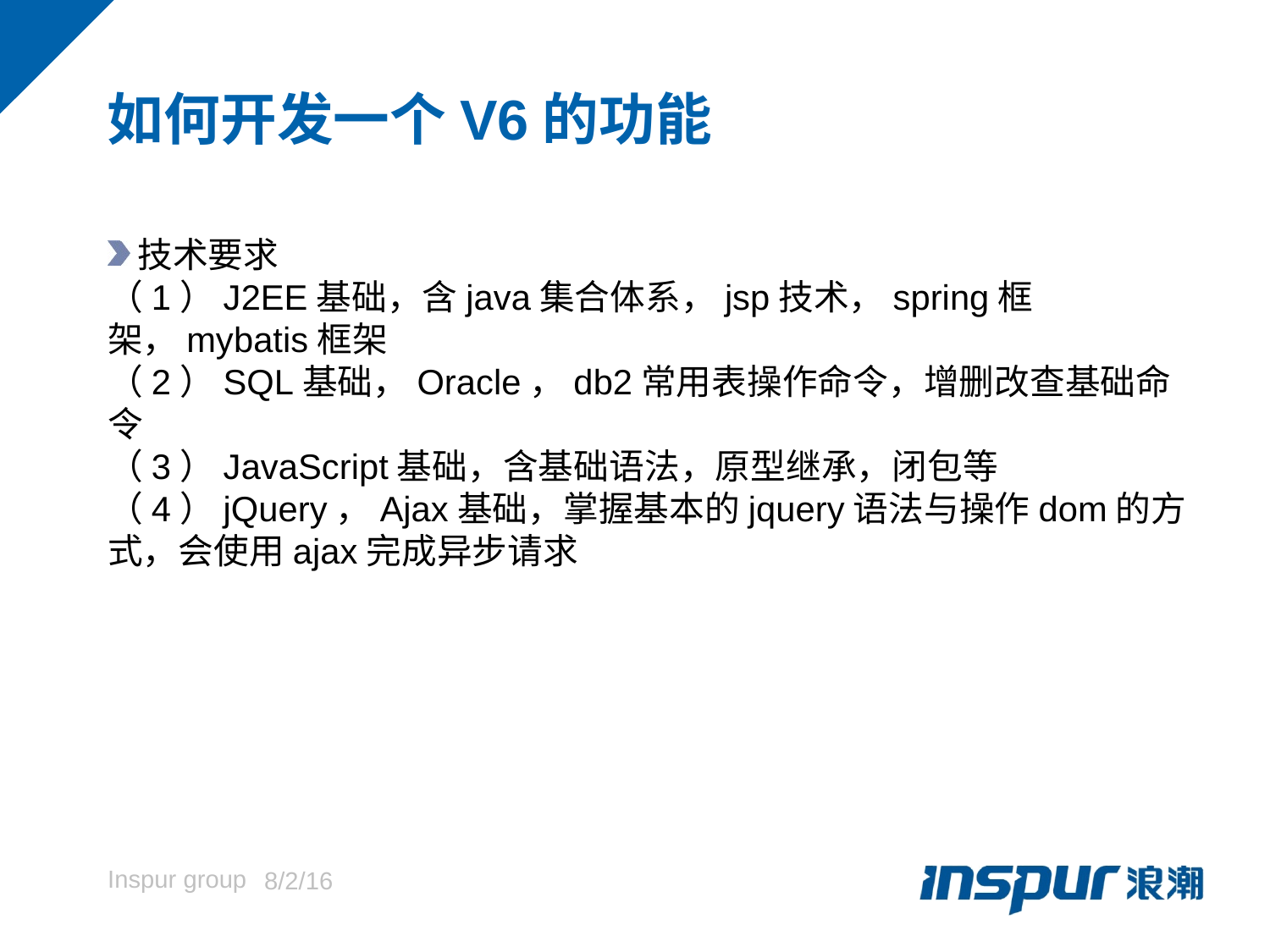

如何开发一个V6的功能
技术要求
（1）J2EE基础，含java集合体系，jsp技术，spring框架，mybatis框架
（2）SQL基础，Oracle，db2常用表操作命令，增删改查基础命令
（3）JavaScript基础，含基础语法，原型继承，闭包等
（4）jQuery，Ajax基础，掌握基本的jquery语法与操作dom的方式，会使用ajax完成异步请求
Inspur group
8/2/16